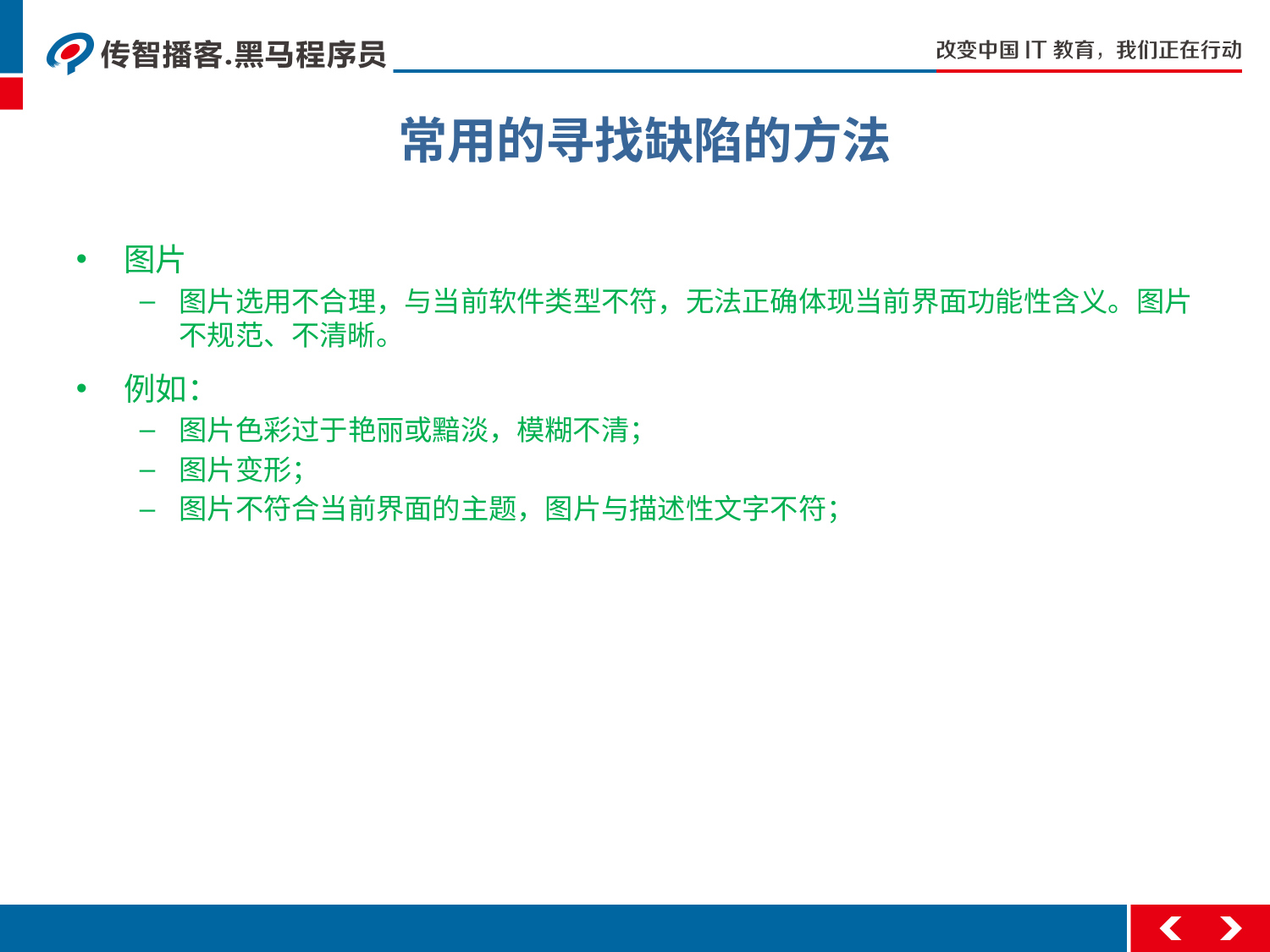

# 常用的寻找缺陷的方法
图片
图片选用不合理，与当前软件类型不符，无法正确体现当前界面功能性含义。图片不规范、不清晰。
例如：
图片色彩过于艳丽或黯淡，模糊不清；
图片变形；
图片不符合当前界面的主题，图片与描述性文字不符；